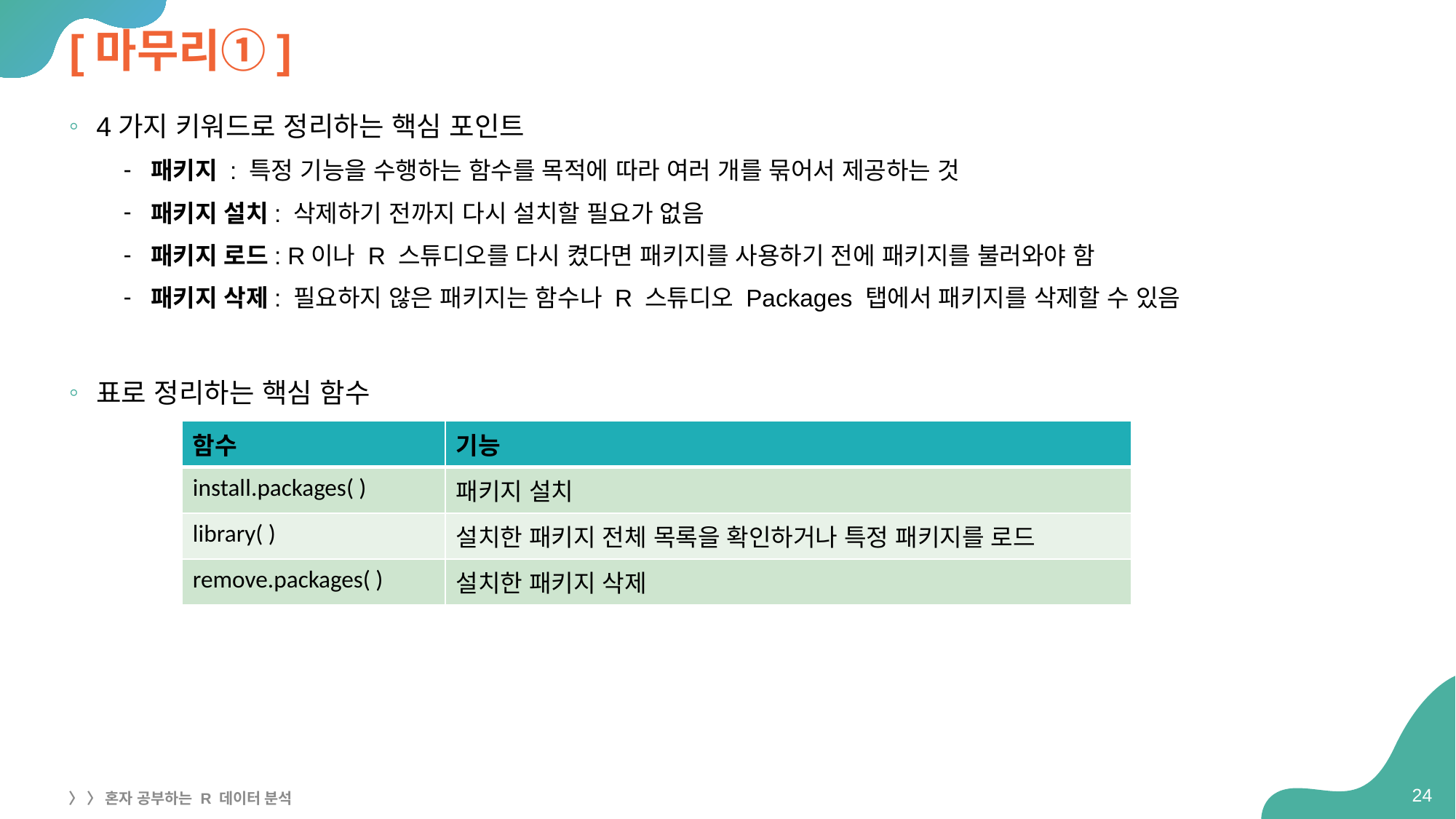

# [마무리①]
4가지 키워드로 정리하는 핵심 포인트
패키지 : 특정 기능을 수행하는 함수를 목적에 따라 여러 개를 묶어서 제공하는 것
패키지 설치: 삭제하기 전까지 다시 설치할 필요가 없음
패키지 로드: R이나 R 스튜디오를 다시 켰다면 패키지를 사용하기 전에 패키지를 불러와야 함
패키지 삭제: 필요하지 않은 패키지는 함수나 R 스튜디오 Packages 탭에서 패키지를 삭제할 수 있음

표로 정리하는 핵심 함수
| 함수 | 기능 |
| --- | --- |
| install.packages( ) | 패키지 설치 |
| library( ) | 설치한 패키지 전체 목록을 확인하거나 특정 패키지를 로드 |
| remove.packages( ) | 설치한 패키지 삭제 |
24
〉 〉 혼자 공부하는 R 데이터 분석